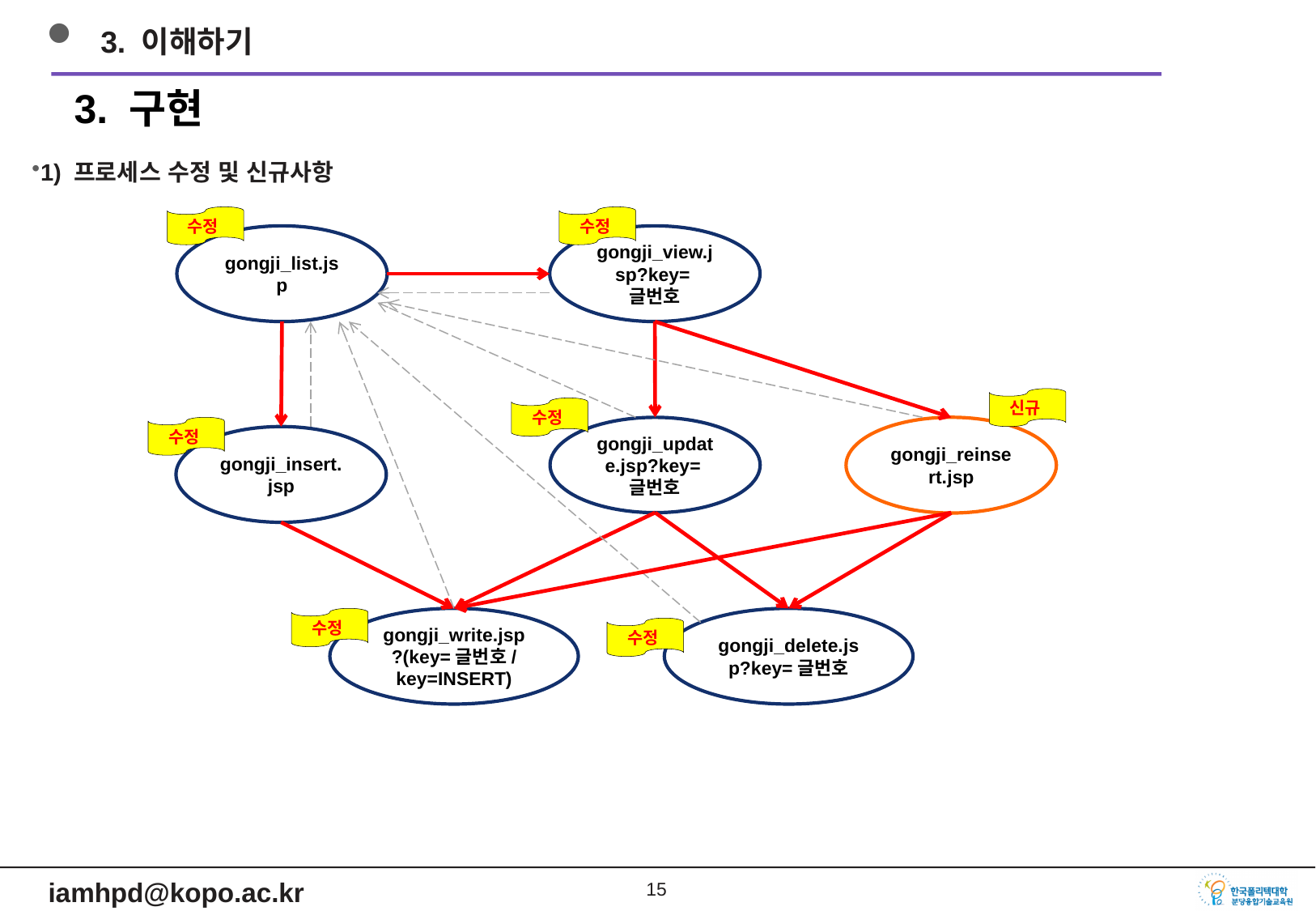

3. 이해하기
3. 구현
1) 프로세스 수정 및 신규사항
수정
수정
gongji_list.jsp
gongji_view.jsp?key=글번호
신규
수정
수정
gongji_update.jsp?key=글번호
gongji_reinsert.jsp
gongji_insert.jsp
수정
gongji_write.jsp?(key=글번호/key=INSERT)
gongji_delete.jsp?key=글번호
수정
15